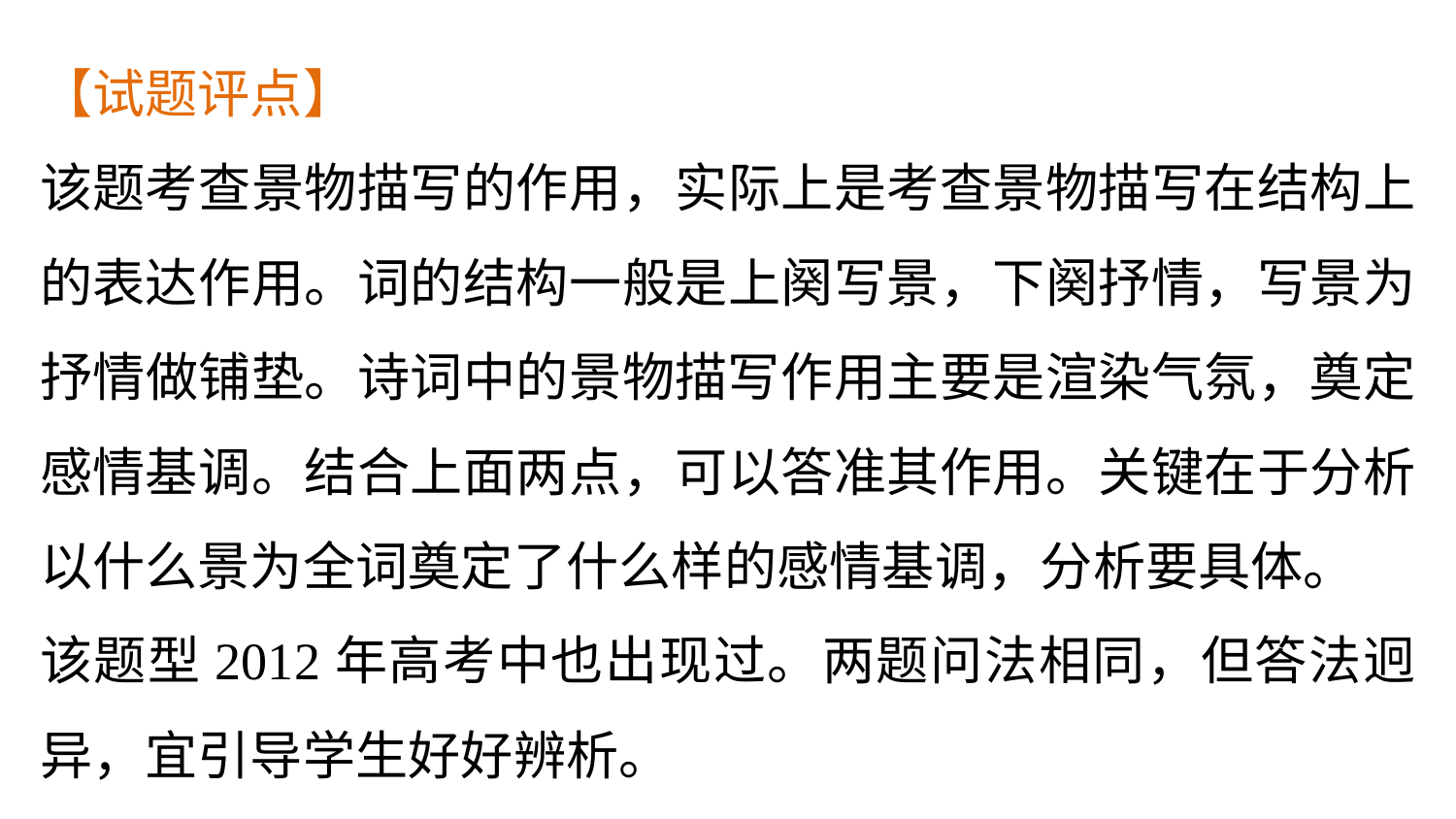

【试题评点】
该题考查景物描写的作用，实际上是考查景物描写在结构上的表达作用。词的结构一般是上阕写景，下阕抒情，写景为抒情做铺垫。诗词中的景物描写作用主要是渲染气氛，奠定感情基调。结合上面两点，可以答准其作用。关键在于分析以什么景为全词奠定了什么样的感情基调，分析要具体。
该题型2012年高考中也出现过。两题问法相同，但答法迥异，宜引导学生好好辨析。